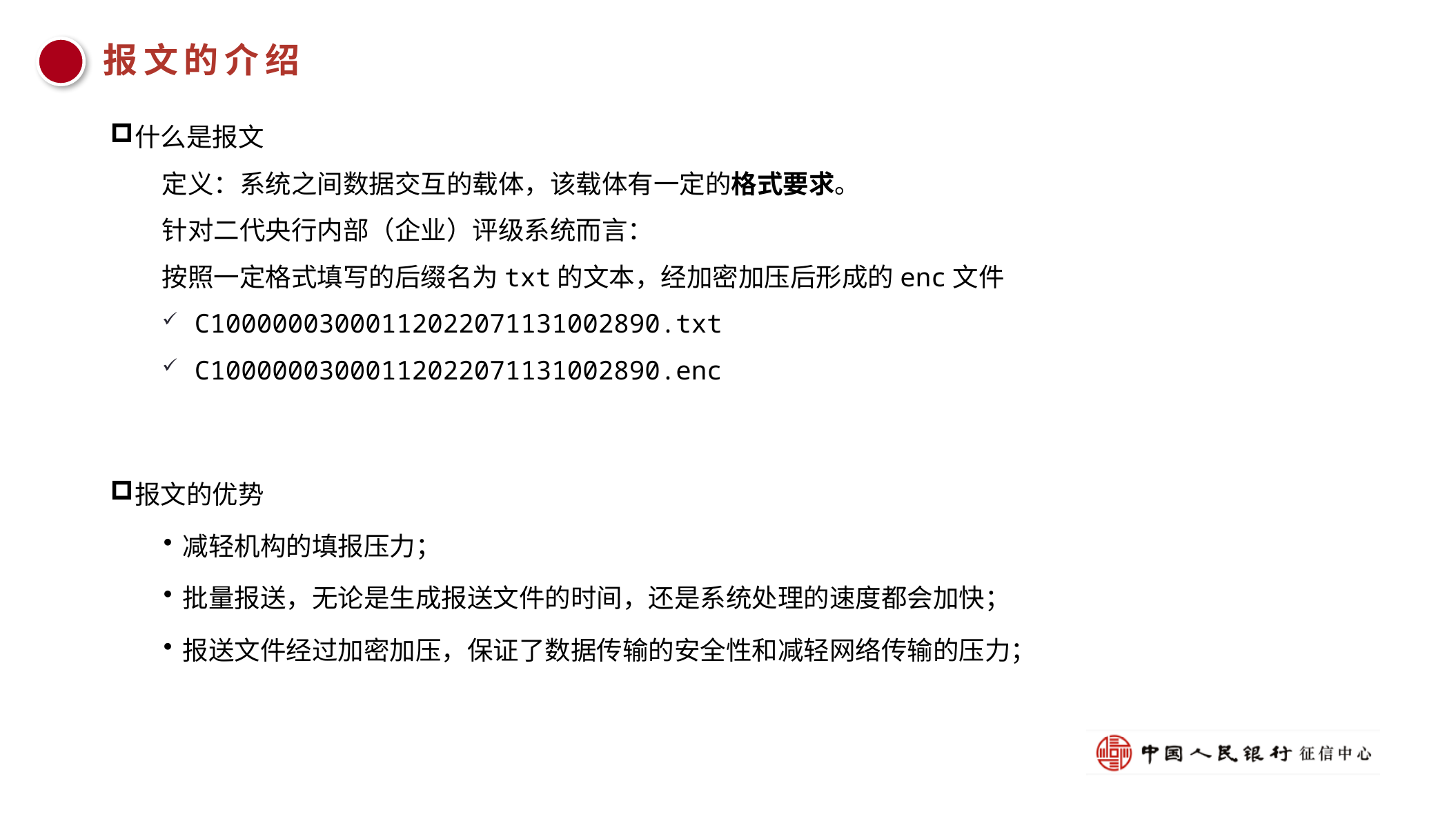

报文的介绍
什么是报文
定义：系统之间数据交互的载体，该载体有一定的格式要求。
针对二代央行内部（企业）评级系统而言：
按照一定格式填写的后缀名为txt的文本，经加密加压后形成的enc文件
C10000003000112022071131002890.txt
C10000003000112022071131002890.enc

报文的优势
减轻机构的填报压力；
批量报送，无论是生成报送文件的时间，还是系统处理的速度都会加快；
报送文件经过加密加压，保证了数据传输的安全性和减轻网络传输的压力；